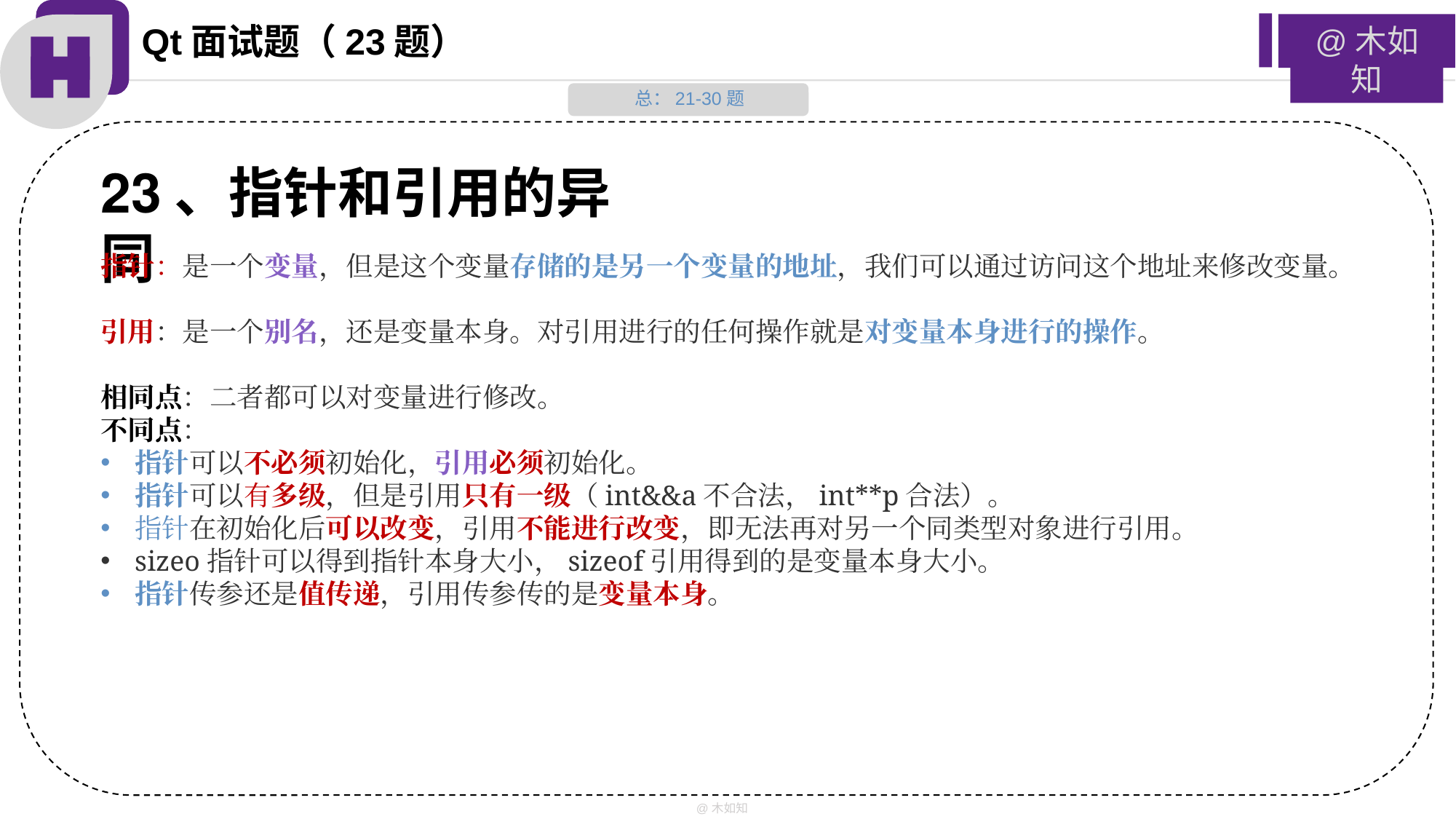

Qt面试题（23题）

@木如知
总：21-30题

23、指针和引用的异同
指针：是一个变量，但是这个变量存储的是另一个变量的地址，我们可以通过访问这个地址来修改变量。
引用：是一个别名，还是变量本身。对引用进行的任何操作就是对变量本身进行的操作。
相同点：二者都可以对变量进行修改。
不同点：
指针可以不必须初始化，引用必须初始化。
指针可以有多级，但是引用只有一级（int&&a不合法，int**p合法）。
指针在初始化后可以改变，引用不能进行改变，即无法再对另一个同类型对象进行引用。
sizeo指针可以得到指针本身大小，sizeof引用得到的是变量本身大小。
指针传参还是值传递，引用传参传的是变量本身。
@木如知